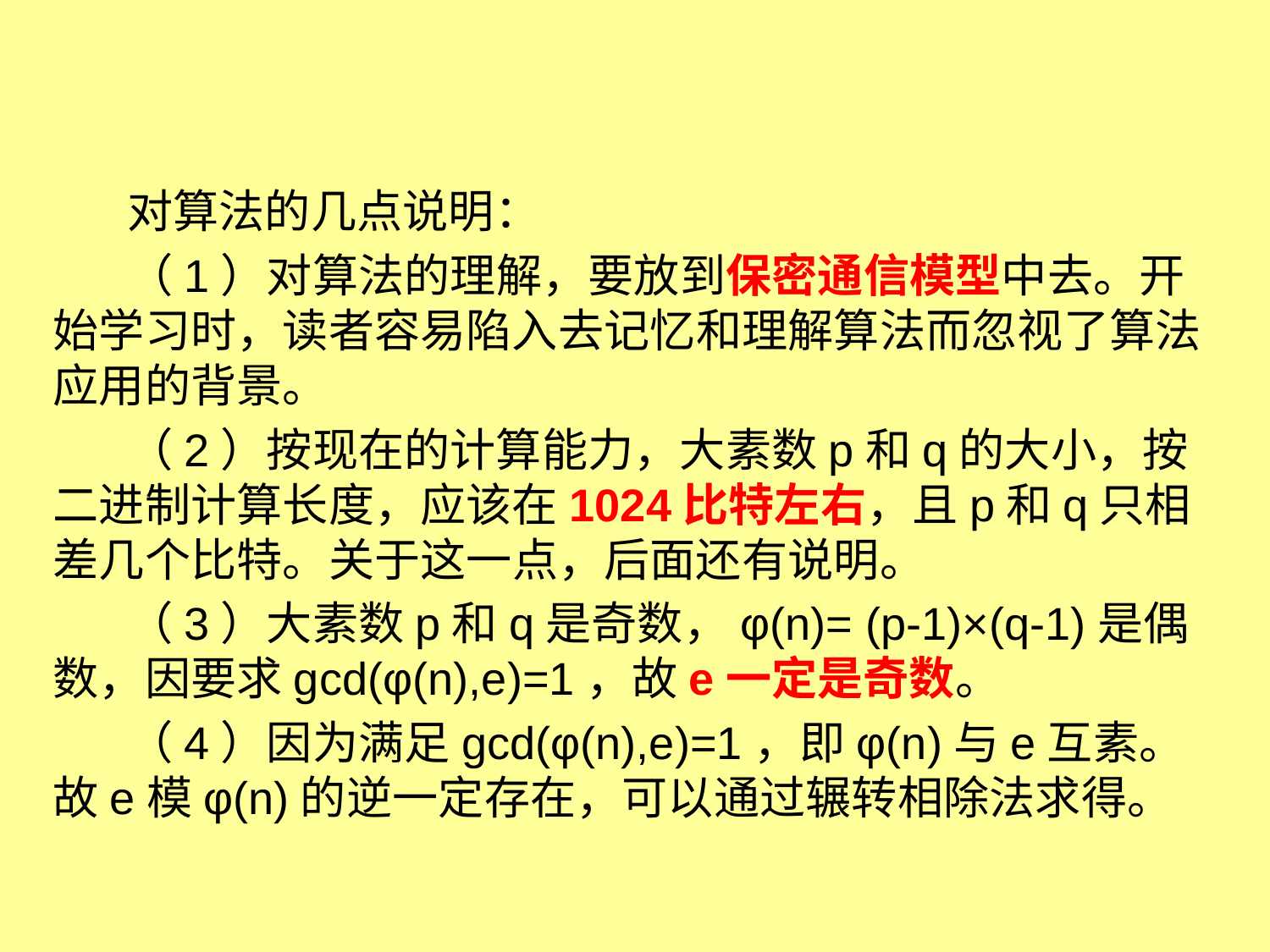

#
对算法的几点说明：
（1）对算法的理解，要放到保密通信模型中去。开始学习时，读者容易陷入去记忆和理解算法而忽视了算法应用的背景。
（2）按现在的计算能力，大素数p和q的大小，按二进制计算长度，应该在1024比特左右，且p和q只相差几个比特。关于这一点，后面还有说明。
（3）大素数p和q是奇数，φ(n)= (p-1)×(q-1)是偶数，因要求gcd(φ(n),e)=1，故e一定是奇数。
（4）因为满足gcd(φ(n),e)=1，即φ(n)与e互素。故e模φ(n)的逆一定存在，可以通过辗转相除法求得。